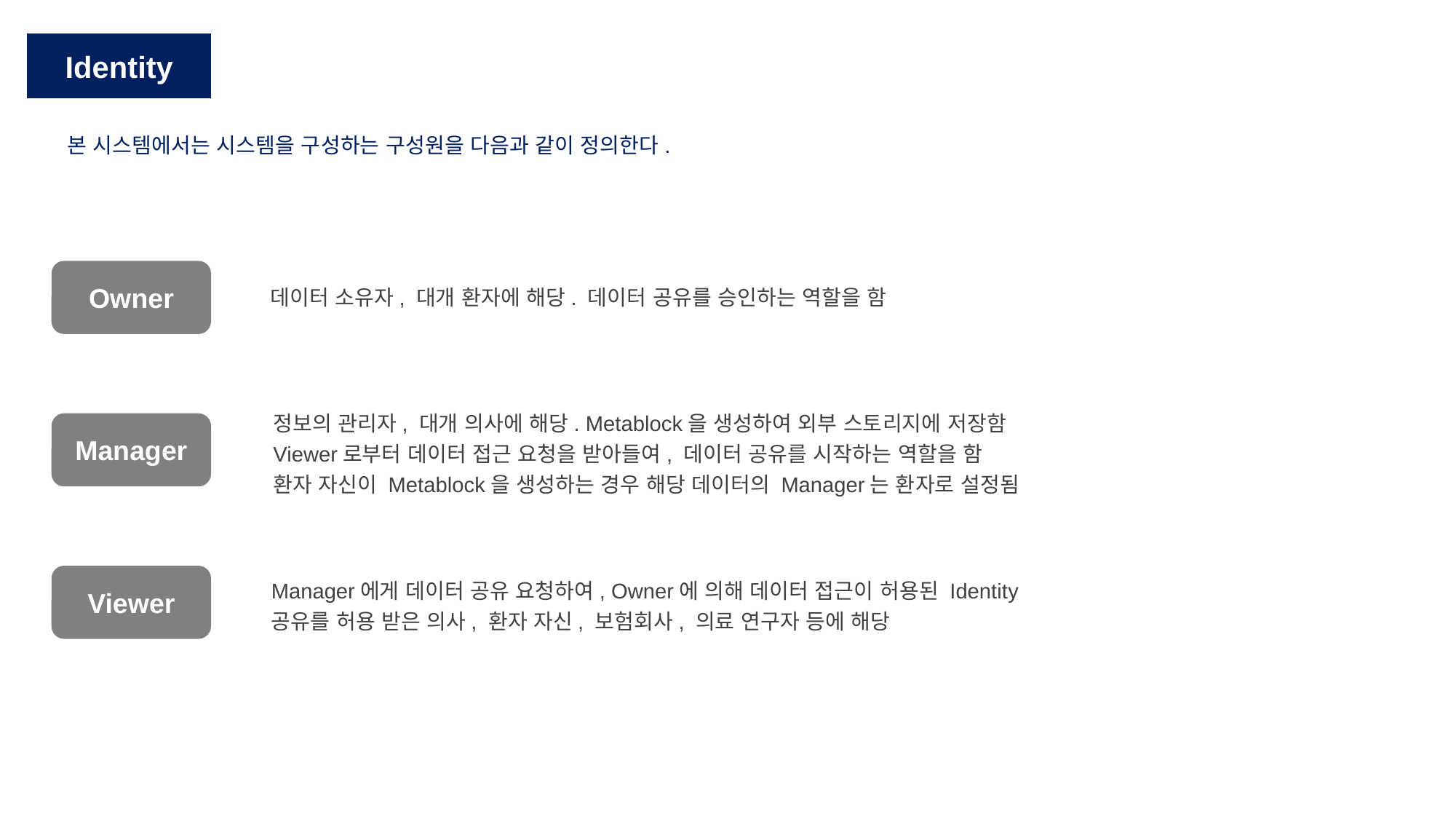

Identity
본 시스템에서는 시스템을 구성하는 구성원을 다음과 같이 정의한다.
Owner
데이터 소유자, 대개 환자에 해당. 데이터 공유를 승인하는 역할을 함
정보의 관리자, 대개 의사에 해당. Metablock을 생성하여 외부 스토리지에 저장함
Viewer로부터 데이터 접근 요청을 받아들여, 데이터 공유를 시작하는 역할을 함
환자 자신이 Metablock을 생성하는 경우 해당 데이터의 Manager는 환자로 설정됨
Manager
Viewer
Manager에게 데이터 공유 요청하여, Owner에 의해 데이터 접근이 허용된 Identity
공유를 허용 받은 의사, 환자 자신, 보험회사, 의료 연구자 등에 해당